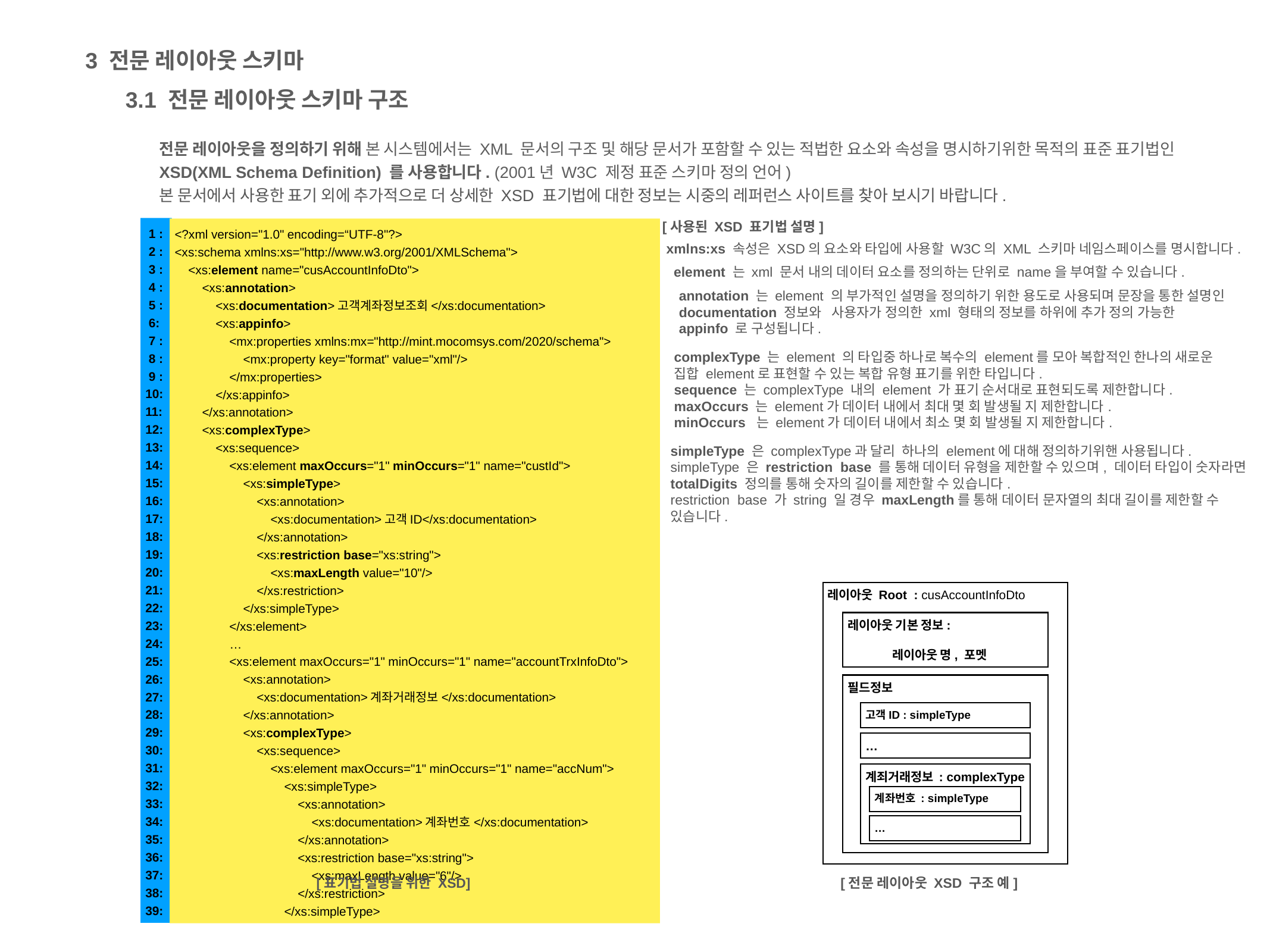

3 전문 레이아웃 스키마
3.1 전문 레이아웃 스키마 구조
전문 레이아웃을 정의하기 위해 본 시스템에서는 XML 문서의 구조 및 해당 문서가 포함할 수 있는 적법한 요소와 속성을 명시하기위한 목적의 표준 표기법인
XSD(XML Schema Definition) 를 사용합니다. (2001년 W3C 제정 표준 스키마 정의 언어)
본 문서에서 사용한 표기 외에 추가적으로 더 상세한 XSD 표기법에 대한 정보는 시중의 레퍼런스 사이트를 찾아 보시기 바랍니다.
[사용된 XSD 표기법 설명]
 1 :
 2 :
 3 :
 4 :
 5 :
 6:
 7 :
 8 :
 9 :
10:
11:
12:
13:
14:
15:
16:
17:
18:
19:
20:
21:
22:
23:
24:
25:
26:
27:
28:
29:
30:
31:
32:
33:
34:
35:
36:
37:
38:
39:
<?xml version="1.0" encoding=“UTF-8"?>
<xs:schema xmlns:xs="http://www.w3.org/2001/XMLSchema">
    <xs:element name="cusAccountInfoDto">
        <xs:annotation>
            <xs:documentation>고객계좌정보조회</xs:documentation>
            <xs:appinfo>
                <mx:properties xmlns:mx="http://mint.mocomsys.com/2020/schema">
                    <mx:property key="format" value="xml"/>
                </mx:properties>
            </xs:appinfo>
        </xs:annotation>
        <xs:complexType>
            <xs:sequence>
                <xs:element maxOccurs="1" minOccurs="1" name="custId">
                    <xs:simpleType>
                        <xs:annotation>
                            <xs:documentation>고객ID</xs:documentation>
                        </xs:annotation>
                        <xs:restriction base="xs:string">
                            <xs:maxLength value="10"/>
                        </xs:restriction>
                    </xs:simpleType>
                </xs:element>
   …
                <xs:element maxOccurs="1" minOccurs="1" name="accountTrxInfoDto">
                    <xs:annotation>
                        <xs:documentation>계좌거래정보</xs:documentation>
                    </xs:annotation>
                    <xs:complexType>
                        <xs:sequence>
                            <xs:element maxOccurs="1" minOccurs="1" name="accNum">
                                <xs:simpleType>
                                    <xs:annotation>
                                        <xs:documentation>계좌번호</xs:documentation>
                                    </xs:annotation>
                                    <xs:restriction base="xs:string">
                                        <xs:maxLength value="6"/>
                                    </xs:restriction>
                                </xs:simpleType>
xmlns:xs 속성은 XSD의 요소와 타입에 사용할 W3C의 XML 스키마 네임스페이스를 명시합니다.
element 는 xml 문서 내의 데이터 요소를 정의하는 단위로 name을 부여할 수 있습니다.
annotation 는 element 의 부가적인 설명을 정의하기 위한 용도로 사용되며 문장을 통한 설명인
documentation 정보와   사용자가 정의한 xml 형태의 정보를 하위에 추가 정의 가능한
appinfo 로 구성됩니다.
complexType 는 element 의 타입중 하나로 복수의 element를 모아 복합적인 한나의 새로운
집합 element로 표현할 수 있는 복합 유형 표기를 위한 타입니다.
sequence 는 complexType 내의 element 가 표기 순서대로 표현되도록 제한합니다.
maxOccurs 는 element가 데이터 내에서 최대 몇 회 발생될 지 제한합니다.
minOccurs  는 element가 데이터 내에서 최소 몇 회 발생될 지 제한합니다.
simpleType 은 complexType과 달리  하나의 element에 대해 정의하기위핸 사용됩니다.
simpleType 은 restriction  base 를 통해 데이터 유형을 제한할 수 있으며, 데이터 타입이 숫자라면
totalDigits 정의를 통해 숫자의 길이를 제한할 수 있습니다.
restriction  base 가 string 일 경우 maxLength를 통해 데이터 문자열의 최대 길이를 제한할 수
있습니다.
레이아웃 Root  : cusAccountInfoDto
레이아웃 기본 정보:

레이아웃 명, 포멧
필드정보
고객ID : simpleType
…
계죄거래정보 : complexType
계좌번호 : simpleType
…
[표기법 설명을 위한 XSD]
[전문 레이아웃 XSD 구조 예]